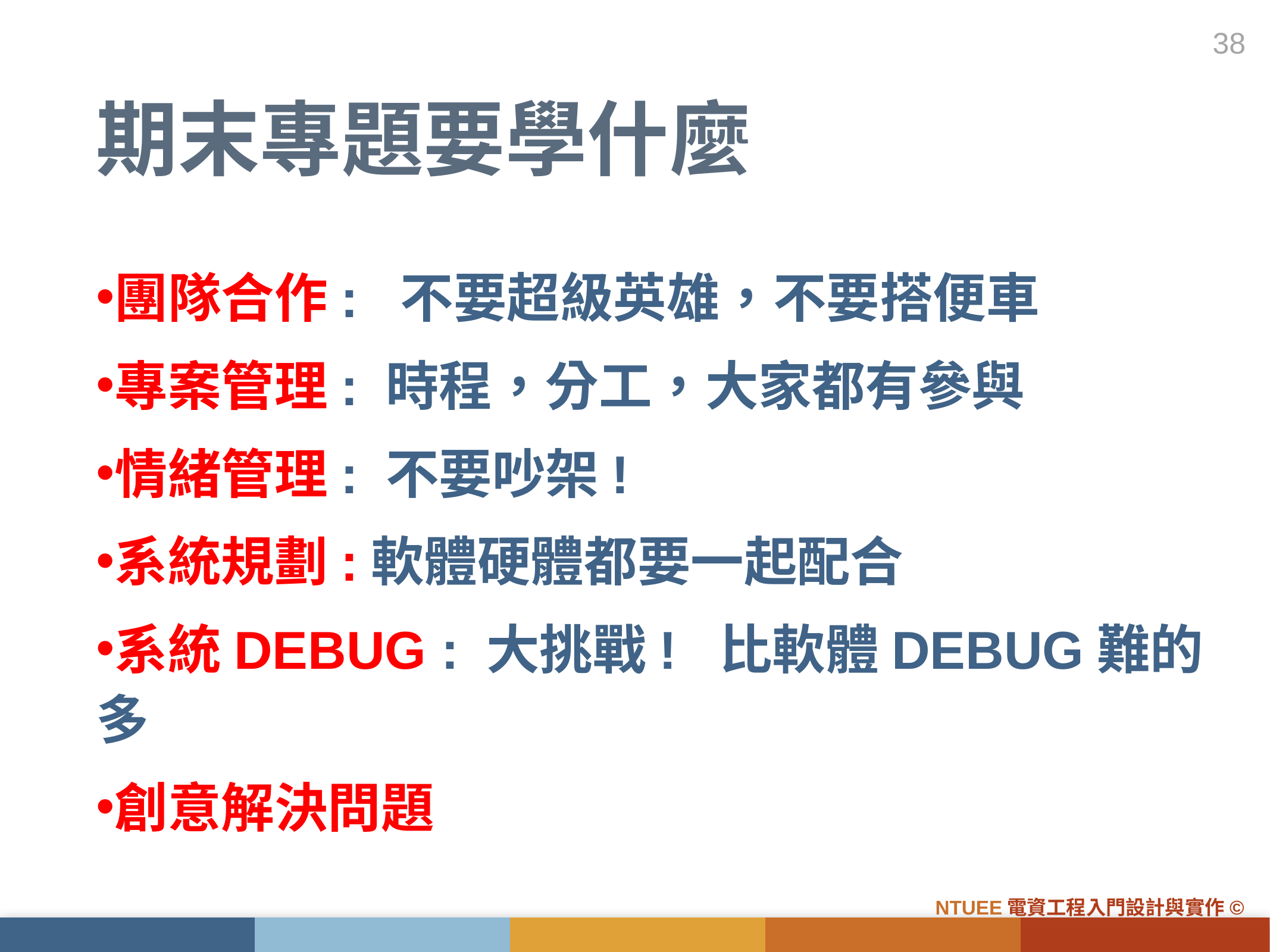

38
# 期末專題要學什麼
團隊合作:  不要超級英雄，不要搭便車
專案管理: 時程，分工，大家都有參與
情緒管理: 不要吵架!
系統規劃:軟體硬體都要一起配合
系統DEBUG : 大挑戰!  比軟體DEBUG難的多
創意解決問題